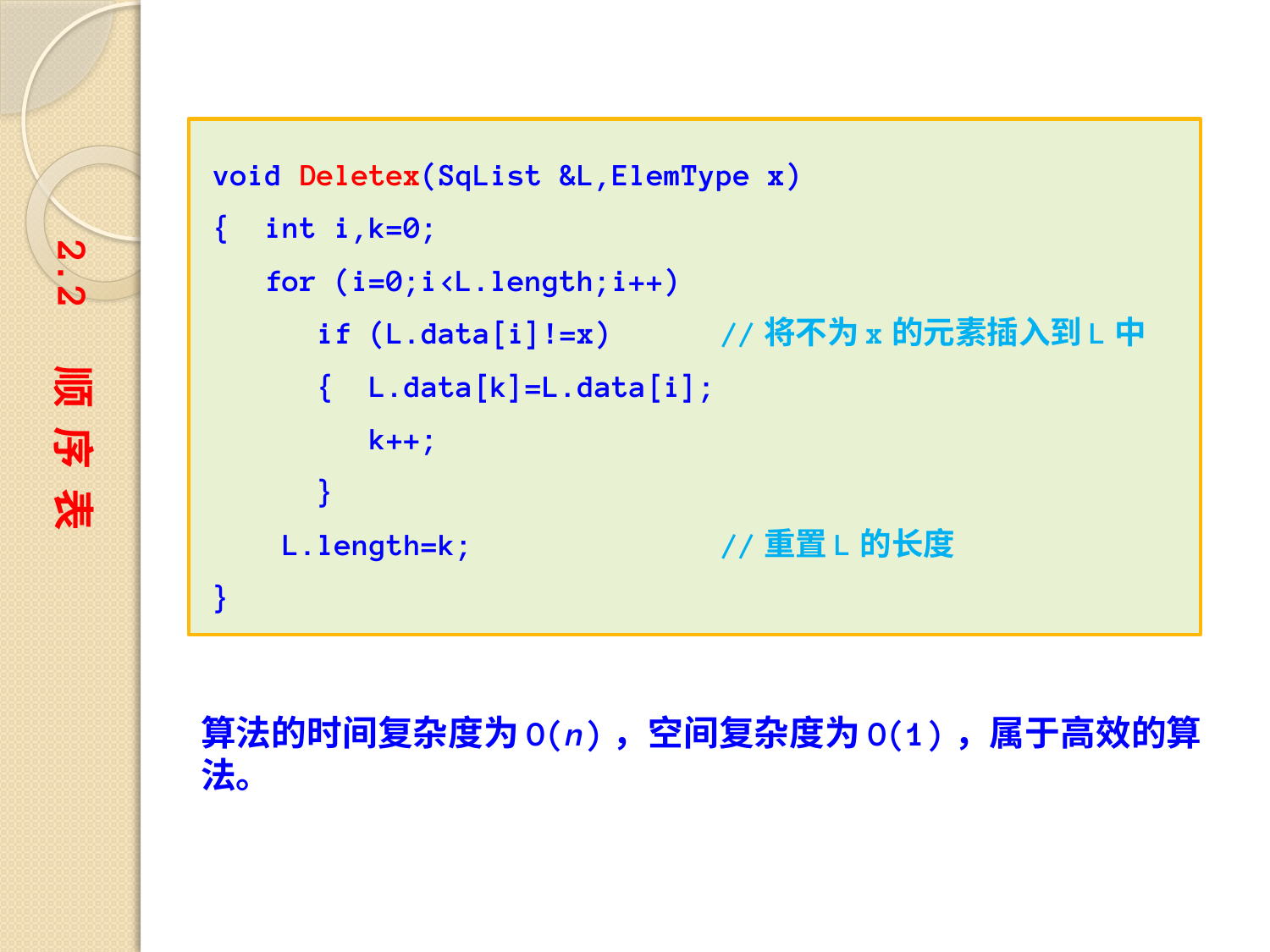

void Deletex(SqList &L,ElemType x)
{  int i,k=0;
   for (i=0;i<L.length;i++)
      if (L.data[i]!=x)	//将不为x的元素插入到L中
      {  L.data[k]=L.data[i];
         k++;
      }
    L.length=k;		//重置L的长度
}
2.2  顺  序  表
算法的时间复杂度为O(n)，空间复杂度为O(1)，属于高效的算法。